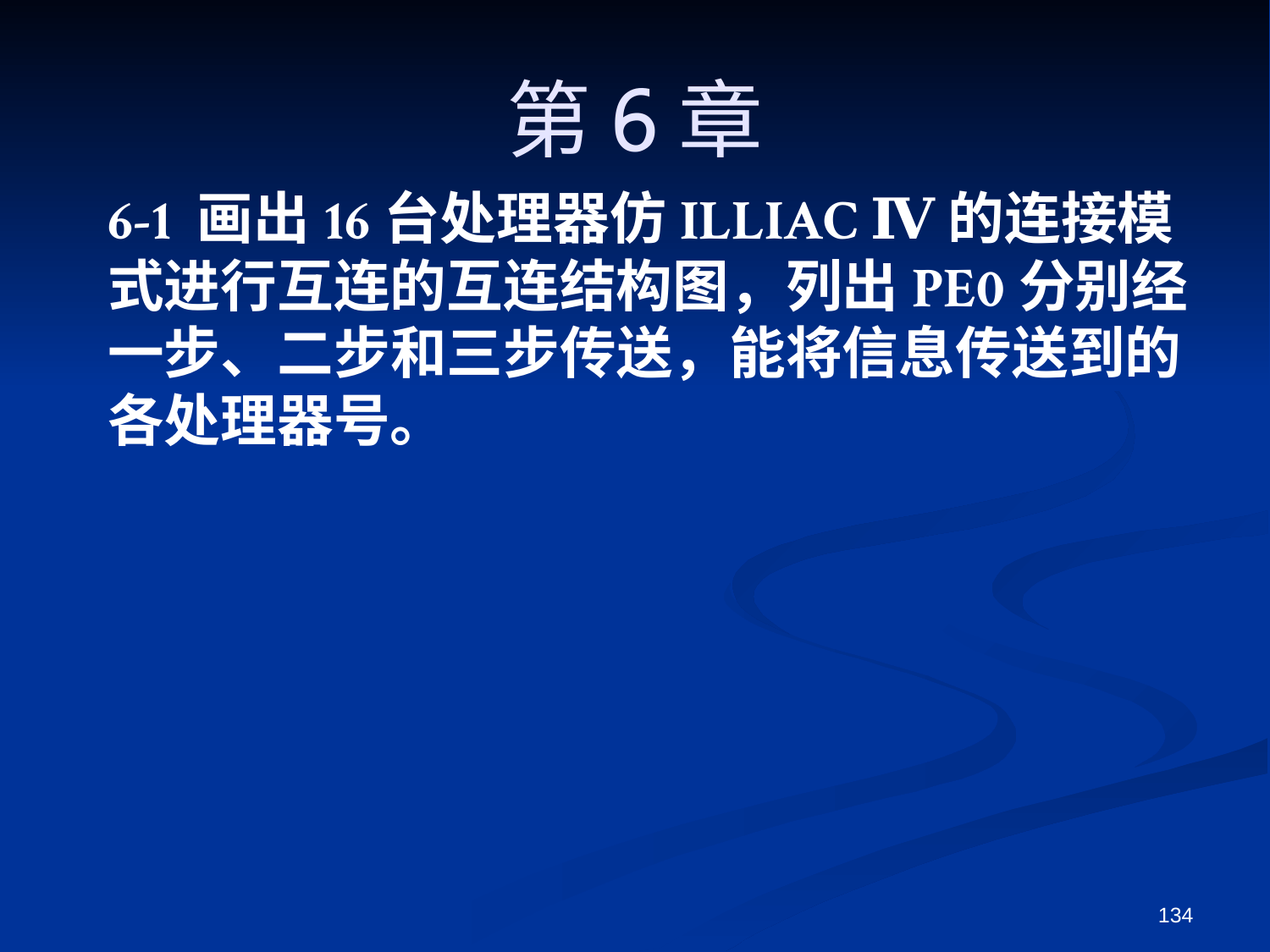

第6章
6-1 画出16台处理器仿ILLIAC Ⅳ的连接模式进行互连的互连结构图，列出PE0分别经一步、二步和三步传送，能将信息传送到的各处理器号。
134